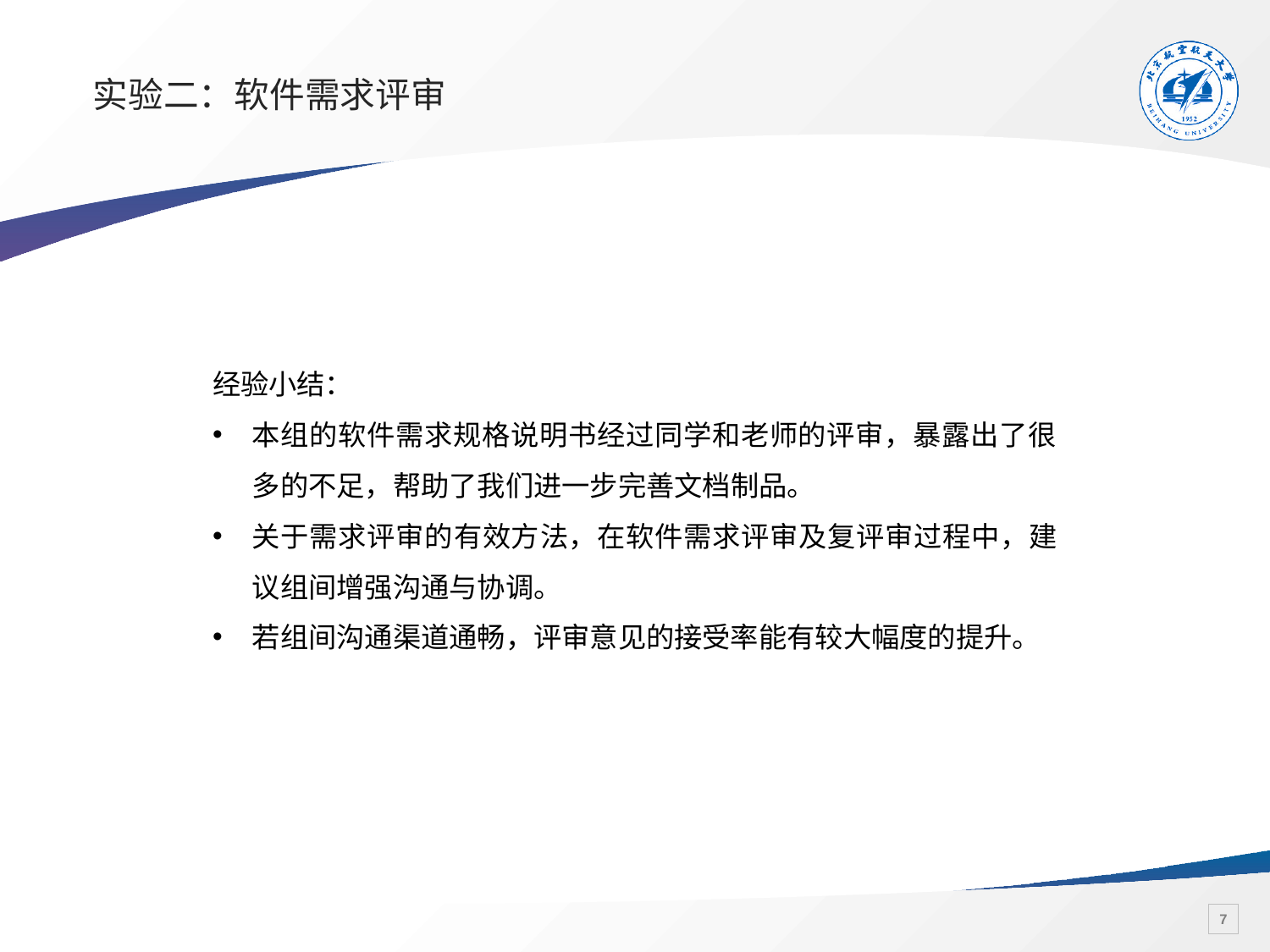

# 实验二：软件需求评审
经验小结：
本组的软件需求规格说明书经过同学和老师的评审，暴露出了很多的不足，帮助了我们进一步完善文档制品。
关于需求评审的有效方法，在软件需求评审及复评审过程中，建议组间增强沟通与协调。
若组间沟通渠道通畅，评审意见的接受率能有较大幅度的提升。